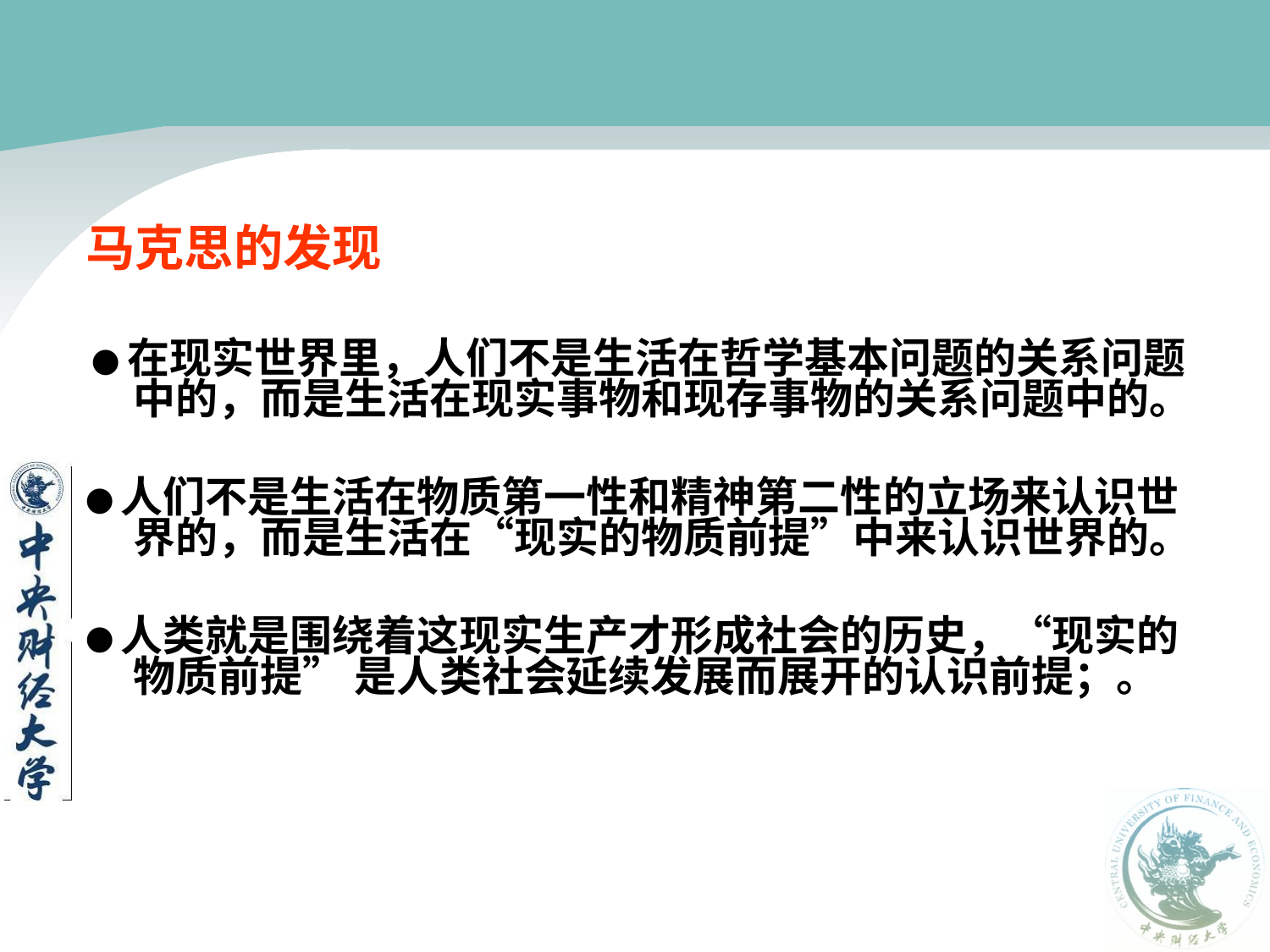

马克思的发现

 ●在现实世界里，人们不是生活在哲学基本问题的关系问题中的，而是生活在现实事物和现存事物的关系问题中的。

●人们不是生活在物质第一性和精神第二性的立场来认识世界的，而是生活在“现实的物质前提”中来认识世界的。

●人类就是围绕着这现实生产才形成社会的历史，“现实的物质前提” 是人类社会延续发展而展开的认识前提；。